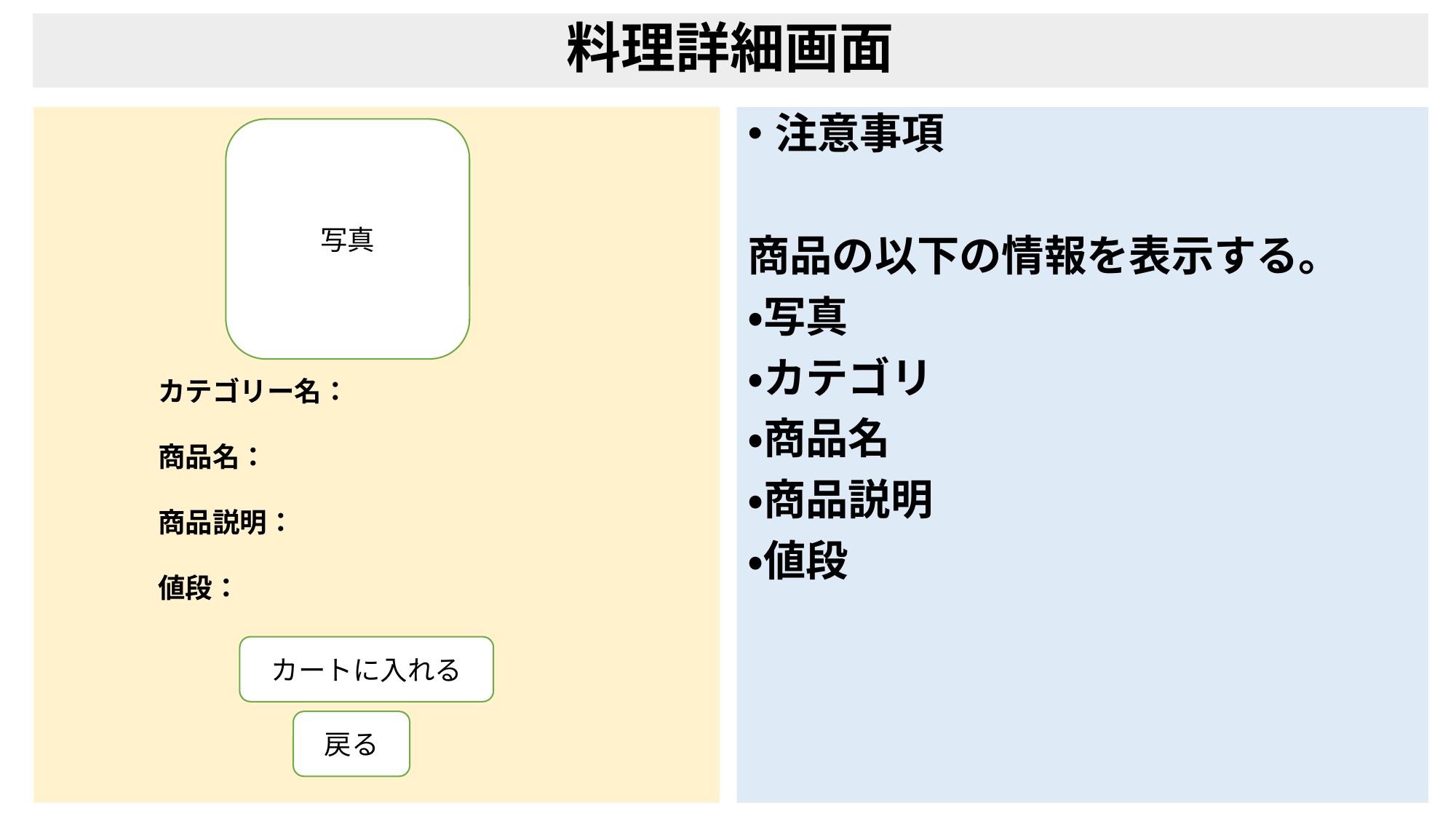

# 料理詳細画面

注意事項

商品の以下の情報を表示する。
・写真
・カテゴリ
・商品名
・商品説明
・値段
写真
カテゴリー名：

商品名：

商品説明：

値段：

カートに入れる
戻る